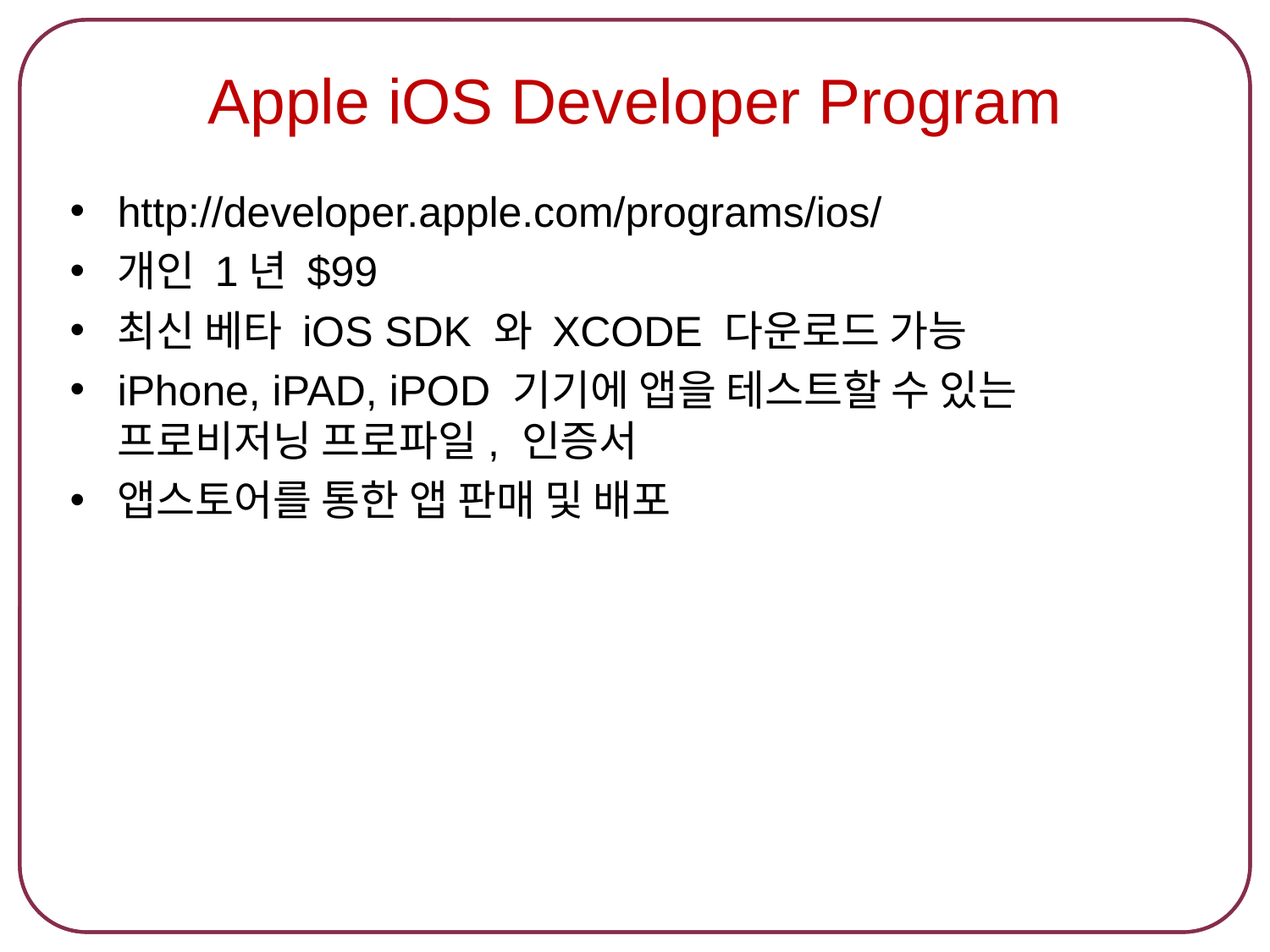

# Apple iOS Developer Program
http://developer.apple.com/programs/ios/
개인 1년 $99
최신 베타 iOS SDK 와 XCODE 다운로드 가능
iPhone, iPAD, iPOD 기기에 앱을 테스트할 수 있는 프로비저닝 프로파일, 인증서
앱스토어를 통한 앱 판매 및 배포
5